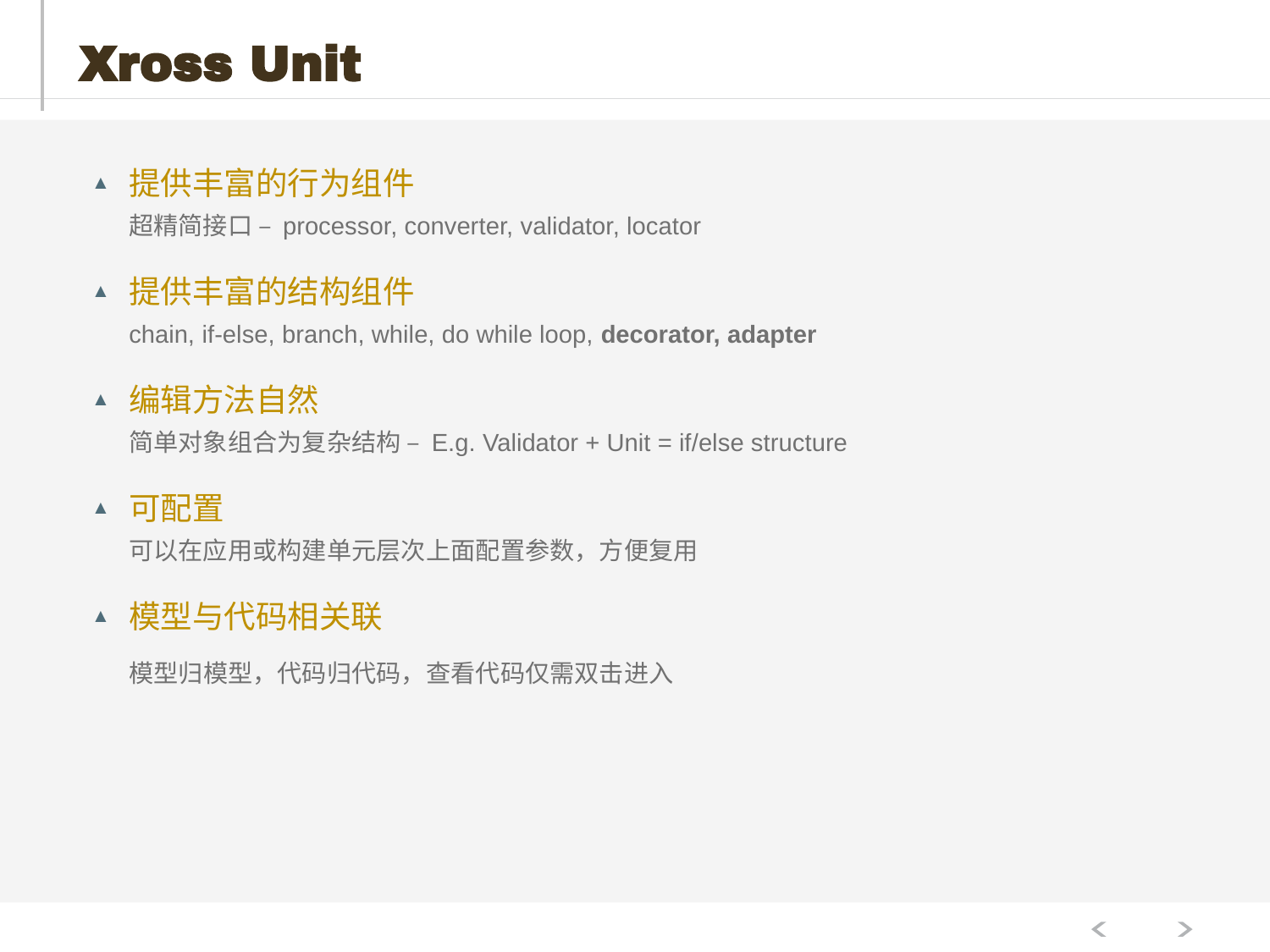

# Xross Unit
提供丰富的行为组件
超精简接口 – processor, converter, validator, locator
提供丰富的结构组件
chain, if-else, branch, while, do while loop, decorator, adapter
编辑方法自然
简单对象组合为复杂结构 – E.g. Validator + Unit = if/else structure
可配置
可以在应用或构建单元层次上面配置参数，方便复用
模型与代码相关联
模型归模型，代码归代码，查看代码仅需双击进入